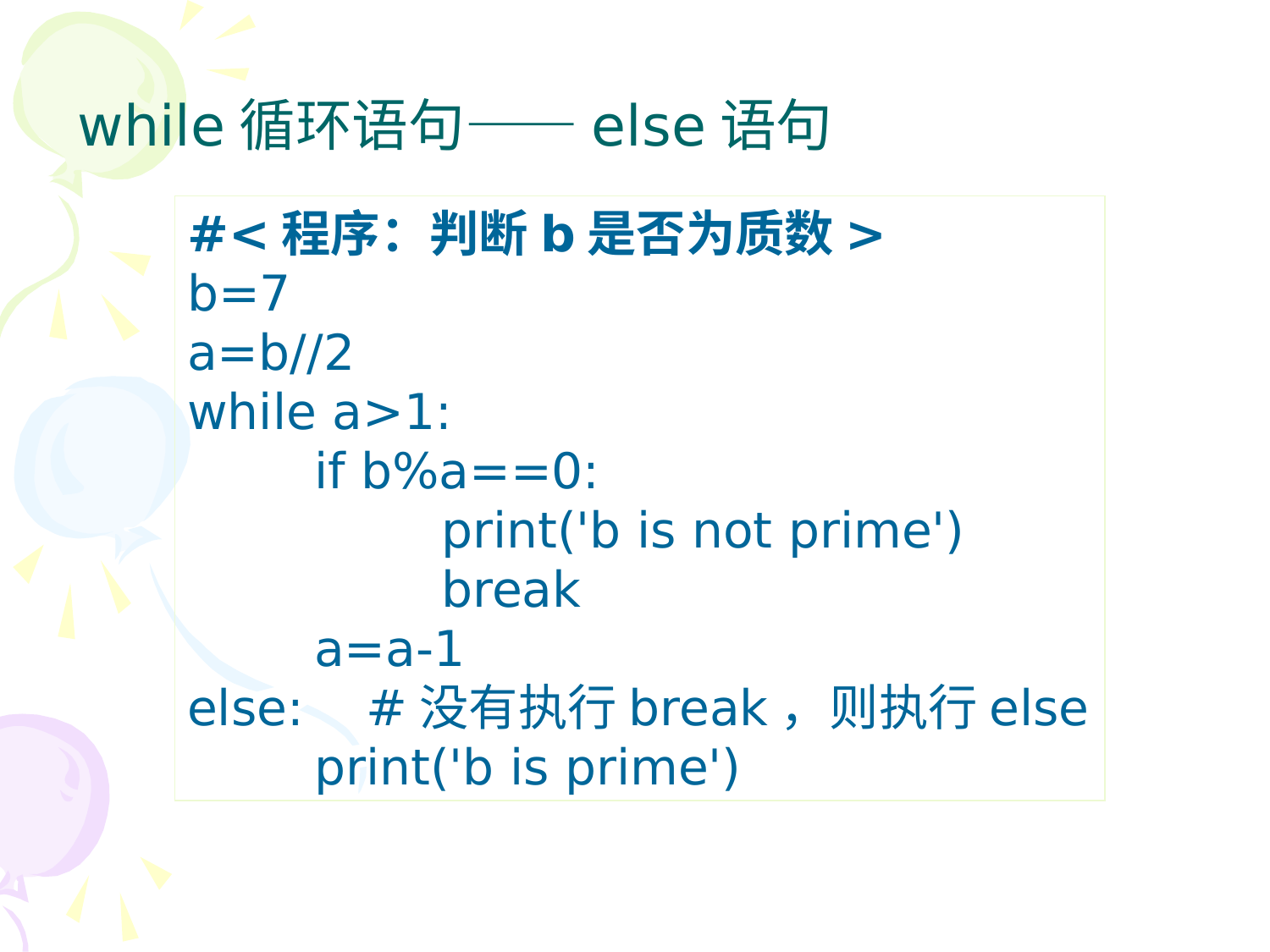

# while循环语句——else语句
#<程序：判断b是否为质数>
b=7
a=b//2
while a>1:
	if b%a==0:
		print('b is not prime')
		break
	a=a-1
else:    #没有执行break，则执行else
	print('b is prime')